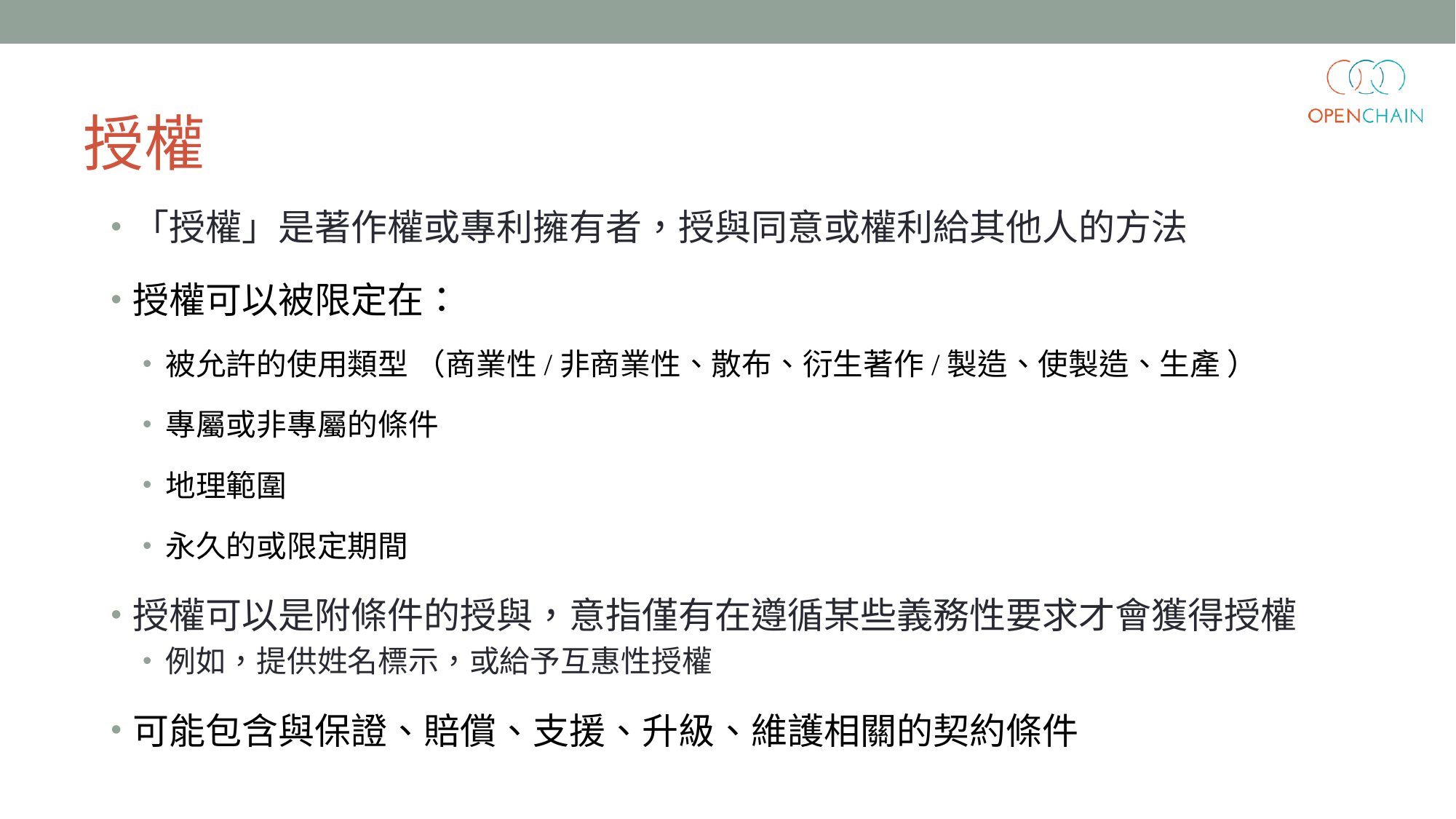

# 授權
「授權」是著作權或專利擁有者，授與同意或權利給其他人的方法
授權可以被限定在：
被允許的使用類型 （商業性/非商業性、散布、衍生著作/製造、使製造、生產 ）
專屬或非專屬的條件
地理範圍
永久的或限定期間
授權可以是附條件的授與，意指僅有在遵循某些義務性要求才會獲得授權
例如，提供姓名標示，或給予互惠性授權
可能包含與保證、賠償、支援、升級、維護相關的契約條件